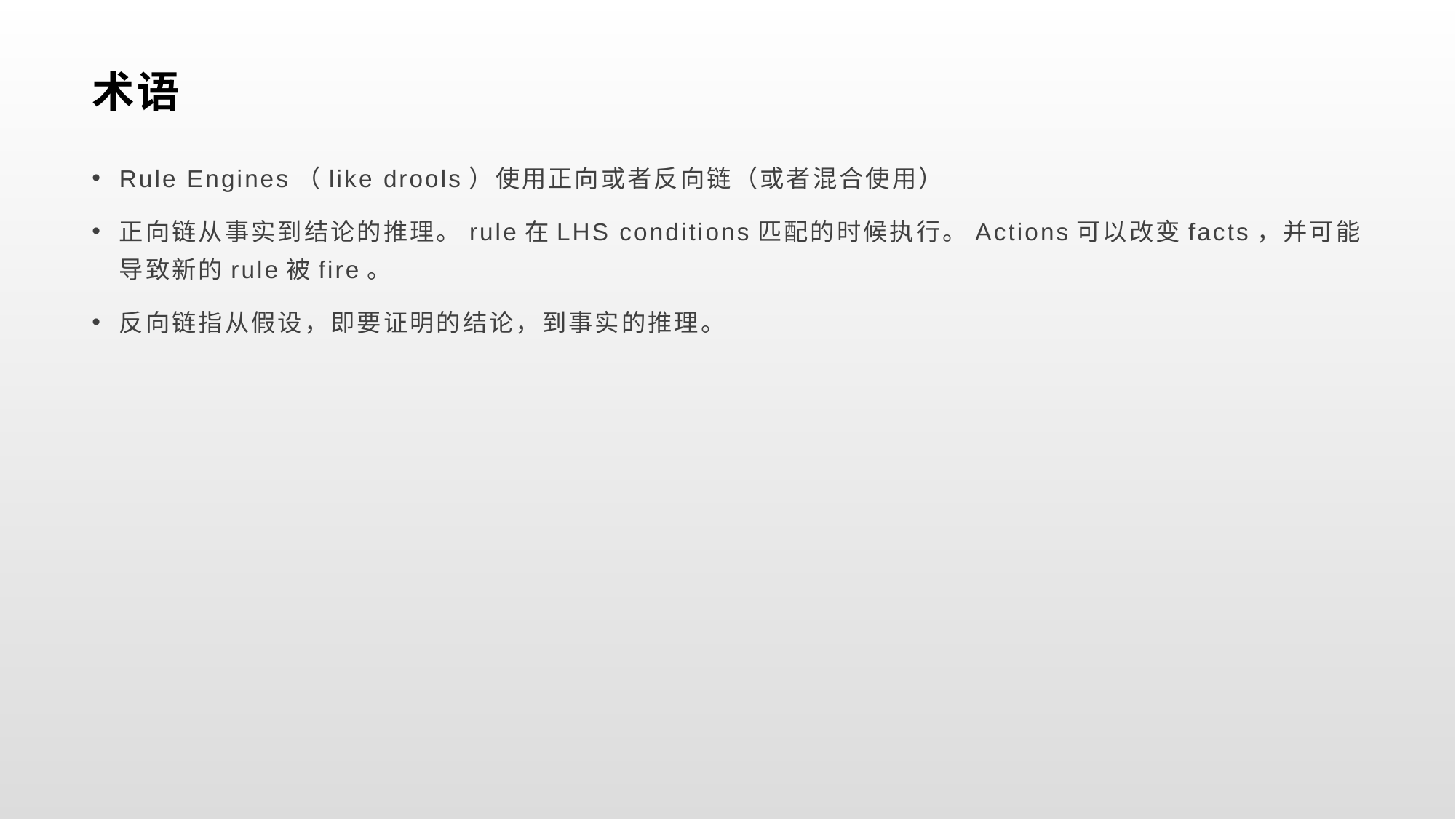

# 术语
Rule Engines（like drools）使用正向或者反向链（或者混合使用）
正向链从事实到结论的推理。rule在LHS conditions匹配的时候执行。Actions可以改变facts，并可能导致新的rule被fire。
反向链指从假设，即要证明的结论，到事实的推理。